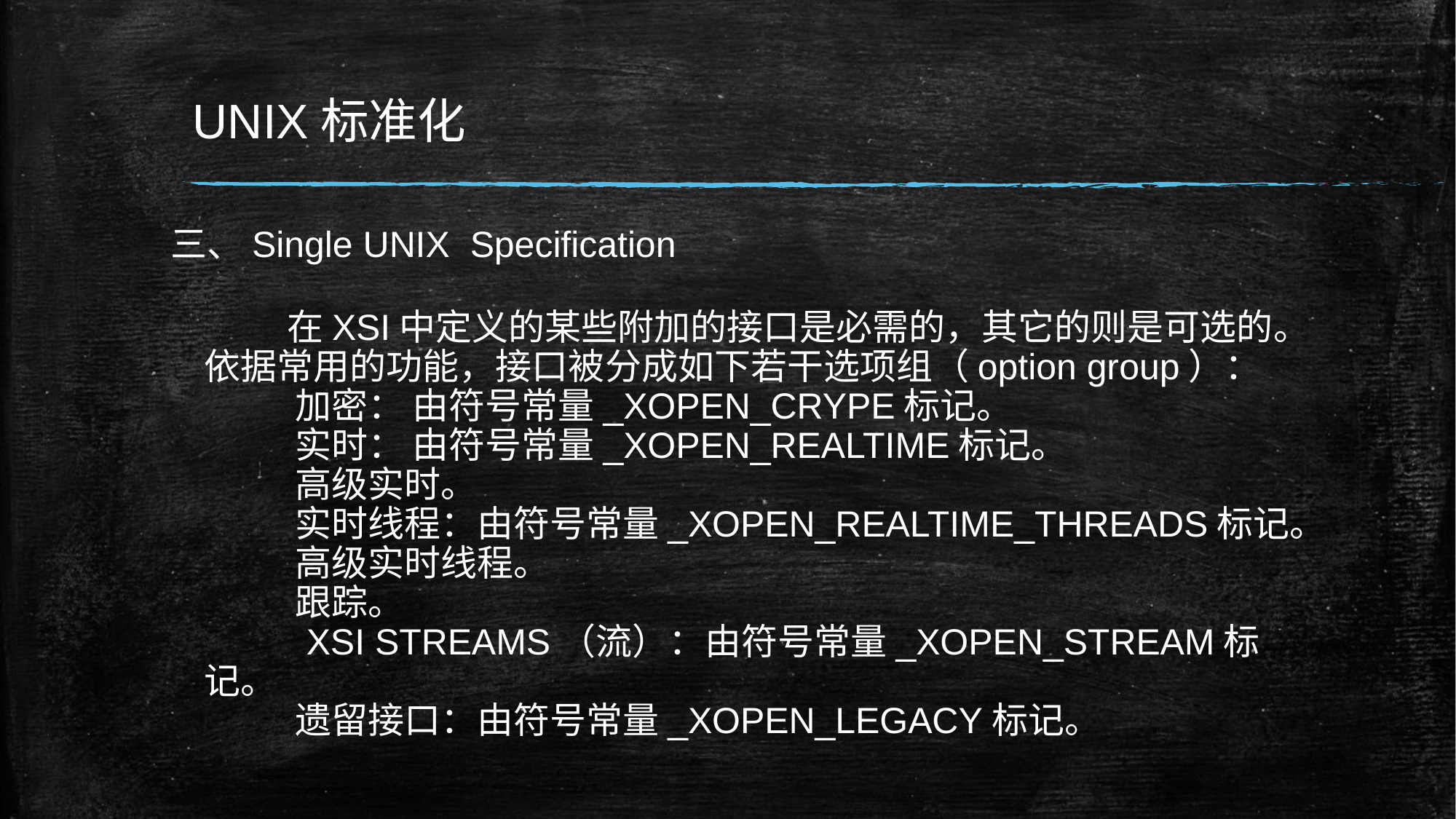

# UNIX标准化
三、Single UNIX  Specification
         在XSI中定义的某些附加的接口是必需的，其它的则是可选的。依据常用的功能，接口被分成如下若干选项组（option group）：
          加密： 由符号常量_XOPEN_CRYPE标记。
          实时： 由符号常量_XOPEN_REALTIME标记。
          高级实时。
          实时线程：由符号常量_XOPEN_REALTIME_THREADS标记。
          高级实时线程。
          跟踪。
          XSI STREAMS（流）：由符号常量_XOPEN_STREAM标记。
          遗留接口：由符号常量_XOPEN_LEGACY标记。